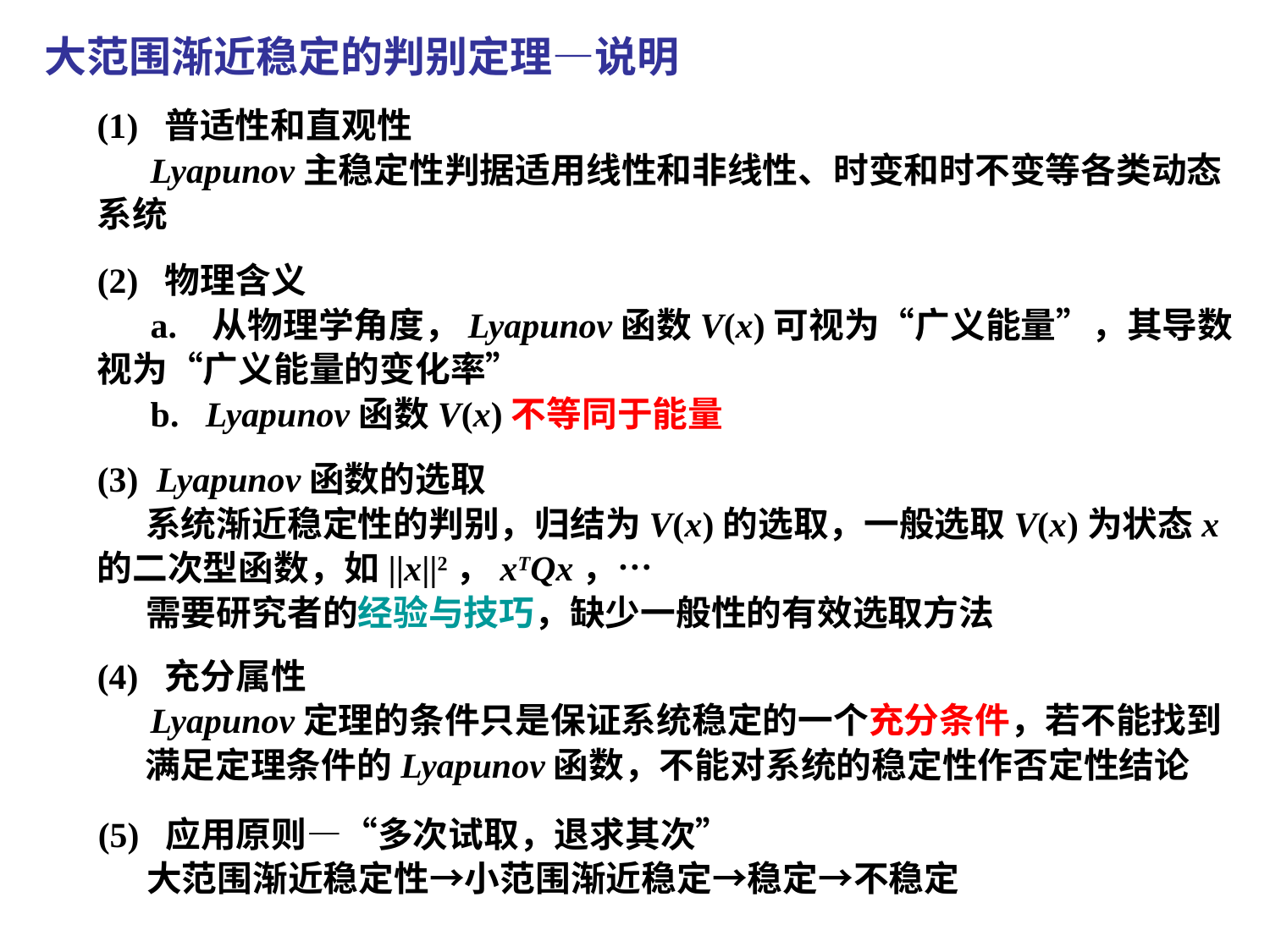

大范围渐近稳定的判别定理—说明
(1)  普适性和直观性
      Lyapunov主稳定性判据适用线性和非线性、时变和时不变等各类动态系统
(2)  物理含义
      a.   从物理学角度，Lyapunov函数V(x)可视为“广义能量”，其导数视为“广义能量的变化率”
      b.   Lyapunov函数V(x)不等同于能量
(3)  Lyapunov函数的选取
     系统渐近稳定性的判别，归结为V(x)的选取，一般选取V(x)为状态x的二次型函数，如||x||2，xTQx，…
     需要研究者的经验与技巧，缺少一般性的有效选取方法
(4)  充分属性
      Lyapunov定理的条件只是保证系统稳定的一个充分条件，若不能找到满足定理条件的Lyapunov函数，不能对系统的稳定性作否定性结论
(5)  应用原则—“多次试取，退求其次”
     大范围渐近稳定性→小范围渐近稳定→稳定→不稳定